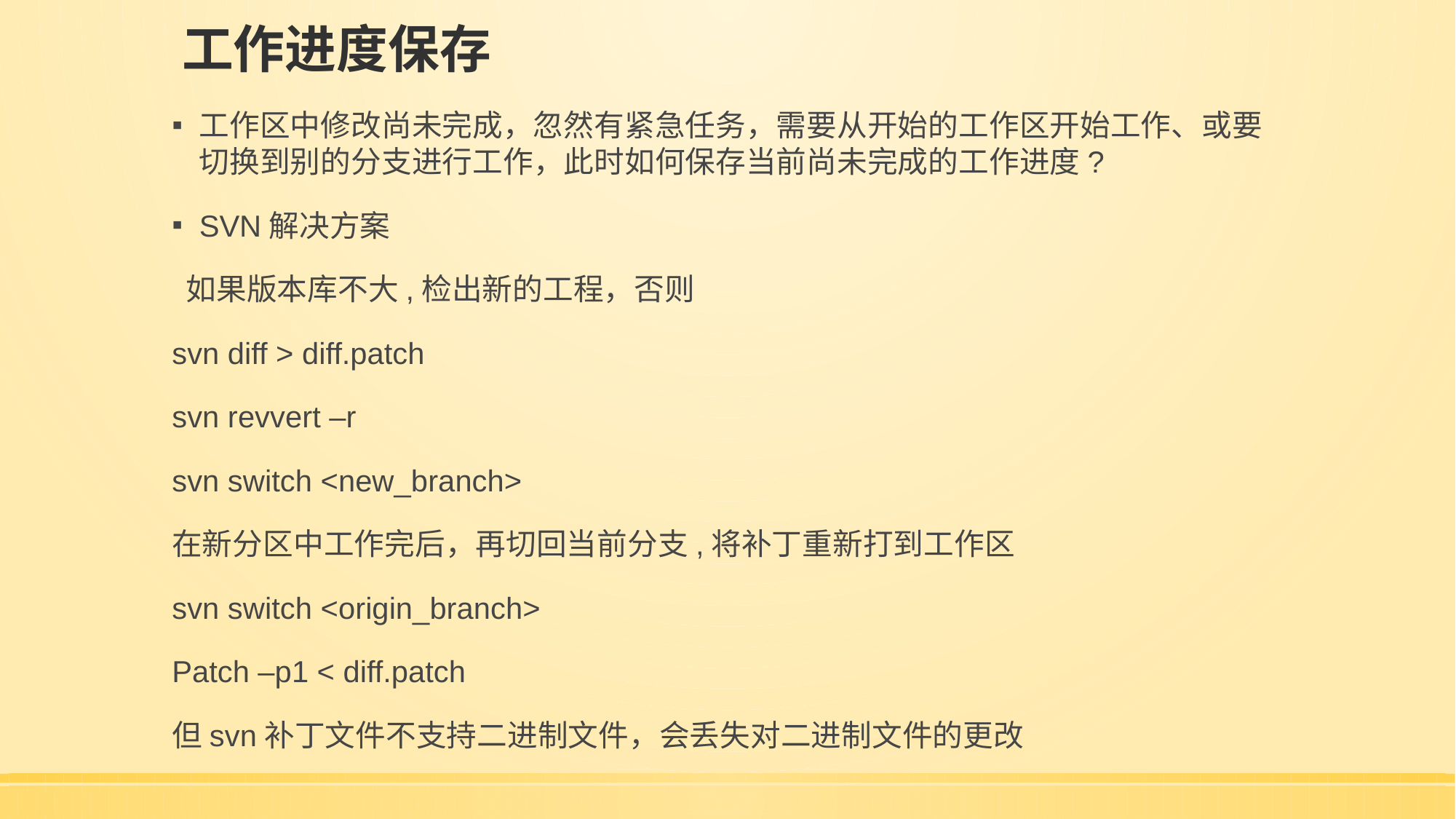

# 工作进度保存
工作区中修改尚未完成，忽然有紧急任务，需要从开始的工作区开始工作、或要切换到别的分支进行工作，此时如何保存当前尚未完成的工作进度?
SVN解决方案
 如果版本库不大,检出新的工程，否则
svn diff > diff.patch
svn revvert –r
svn switch <new_branch>
在新分区中工作完后，再切回当前分支,将补丁重新打到工作区
svn switch <origin_branch>
Patch –p1 < diff.patch
但svn补丁文件不支持二进制文件，会丢失对二进制文件的更改